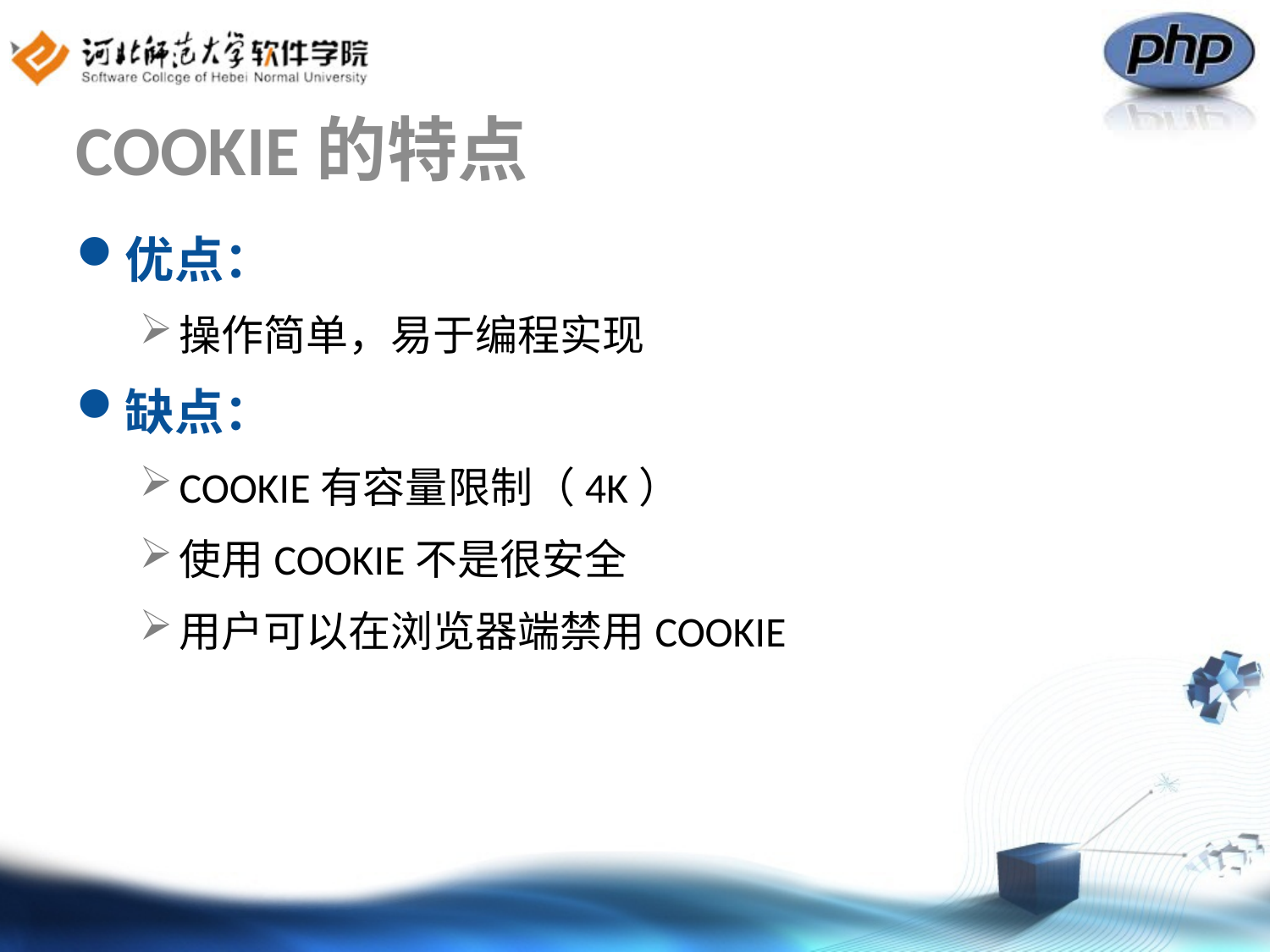

# COOKIE的特点
优点：
操作简单，易于编程实现
缺点：
COOKIE有容量限制（4K）
使用COOKIE不是很安全
用户可以在浏览器端禁用COOKIE